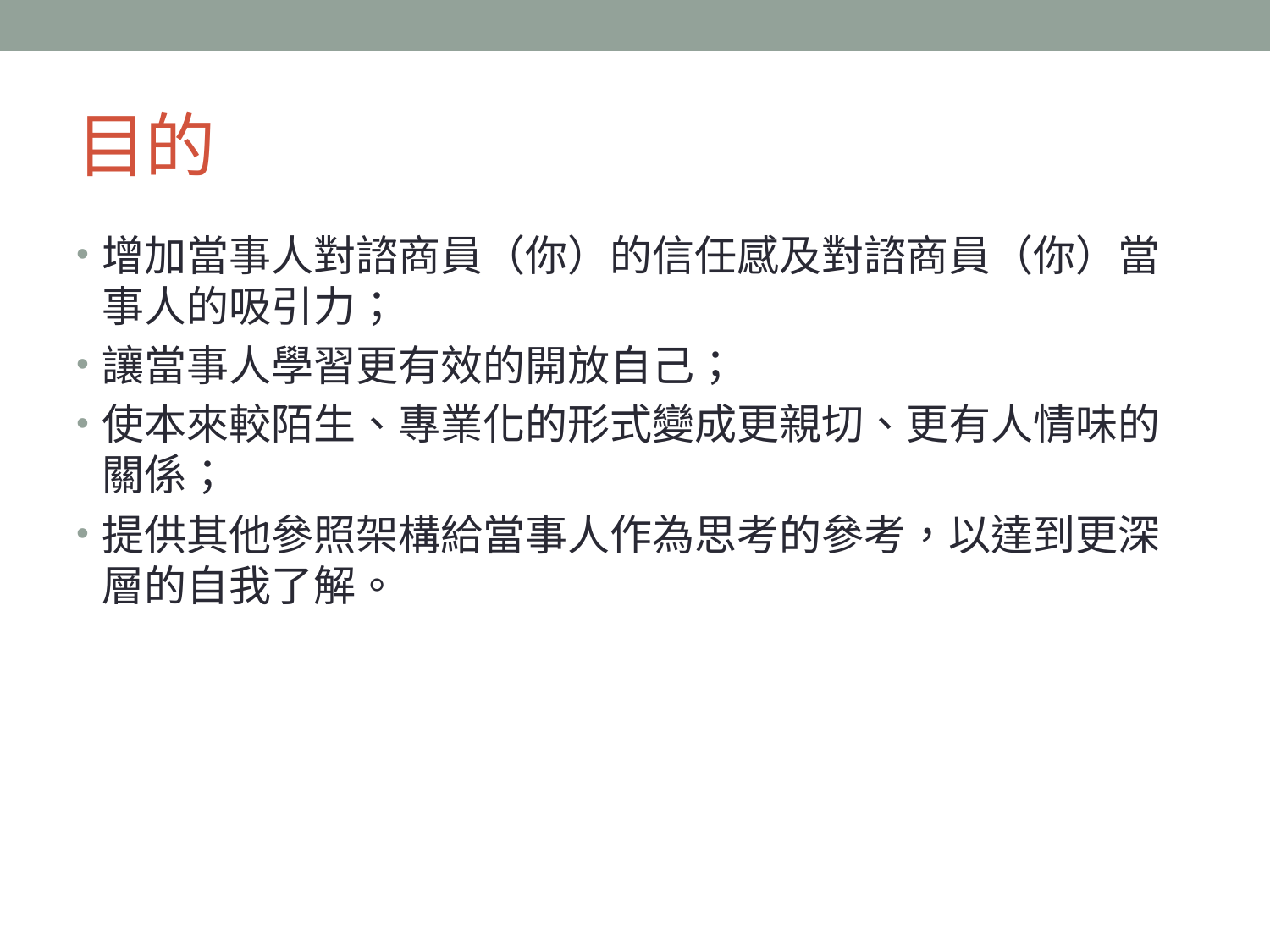

# 目的
增加當事人對諮商員（你）的信任感及對諮商員（你）當事人的吸引力；
讓當事人學習更有效的開放自己；
使本來較陌生、專業化的形式變成更親切、更有人情味的關係；
提供其他參照架構給當事人作為思考的參考，以達到更深層的自我了解。